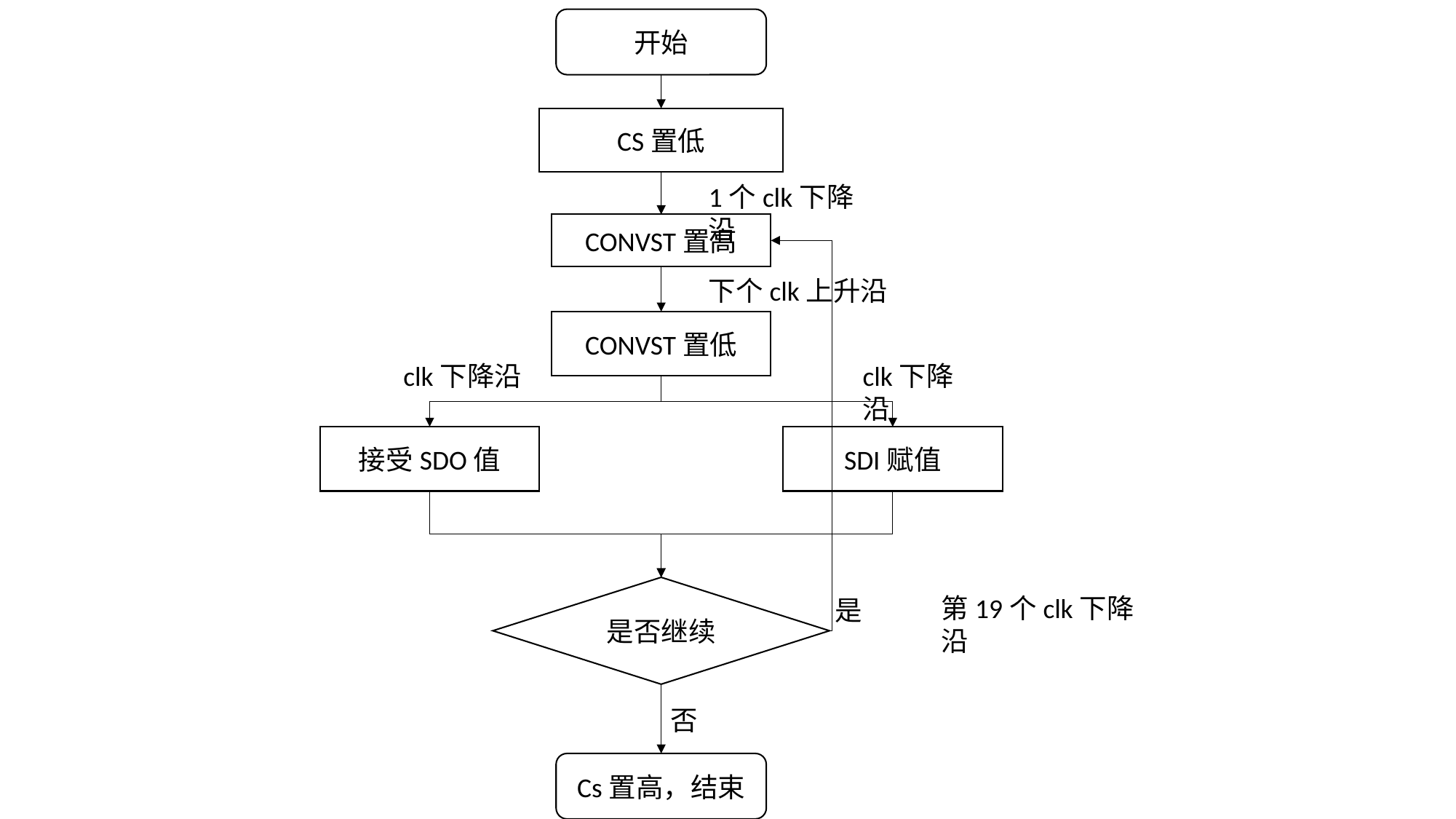

开始
CS置低
1个clk下降沿
CONVST置高
下个clk上升沿
CONVST置低
clk下降沿
clk下降沿
接受SDO值
SDI赋值
是否继续
第19个clk下降沿
是
否
Cs置高，结束